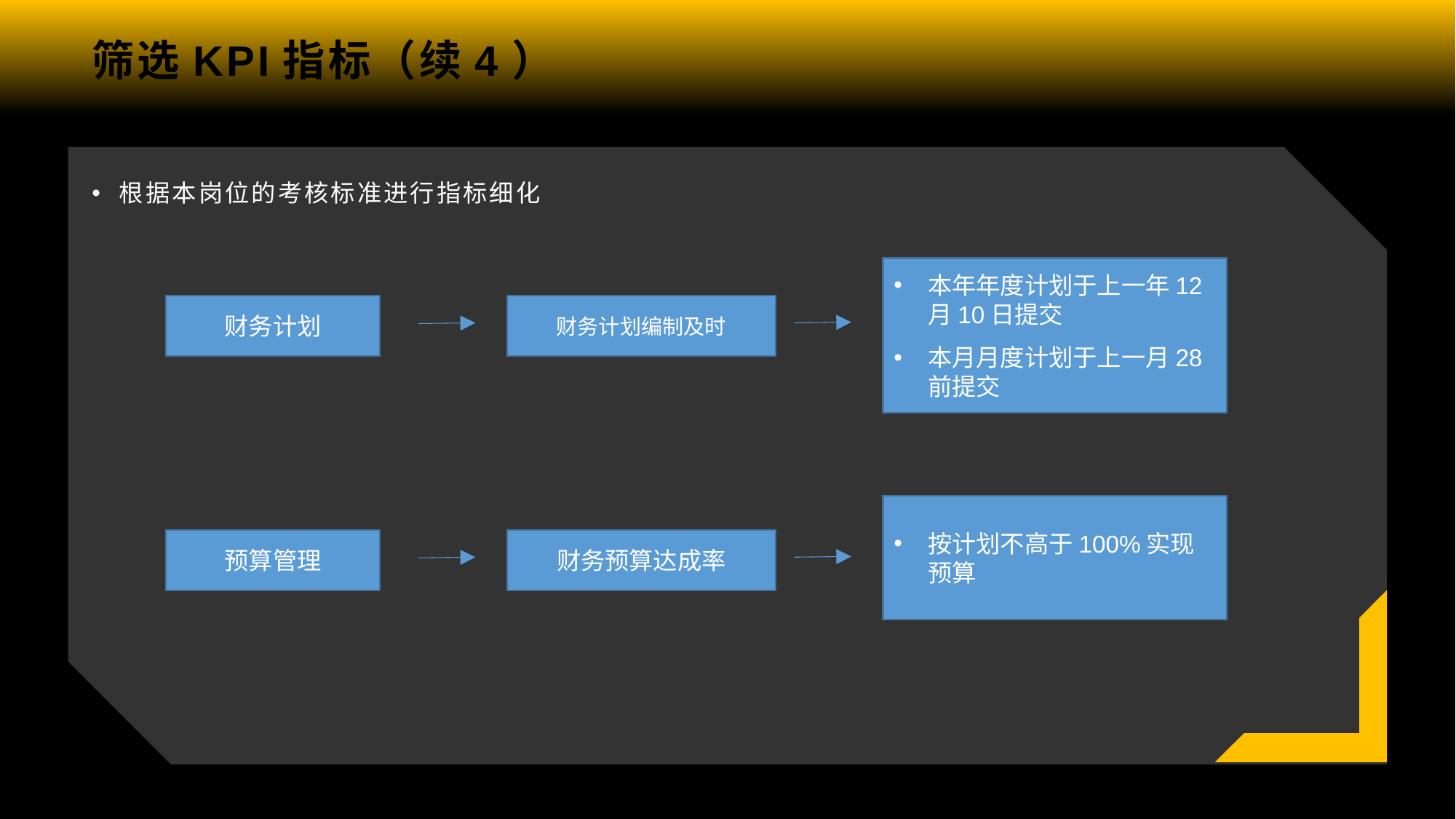

# 筛选KPI指标（续4）

根据本岗位的考核标准进行指标细化
本年年度计划于上一年12月10日提交

本月月度计划于上一月28前提交
财务计划
财务计划编制及时
按计划不高于100%实现预算
预算管理
财务预算达成率